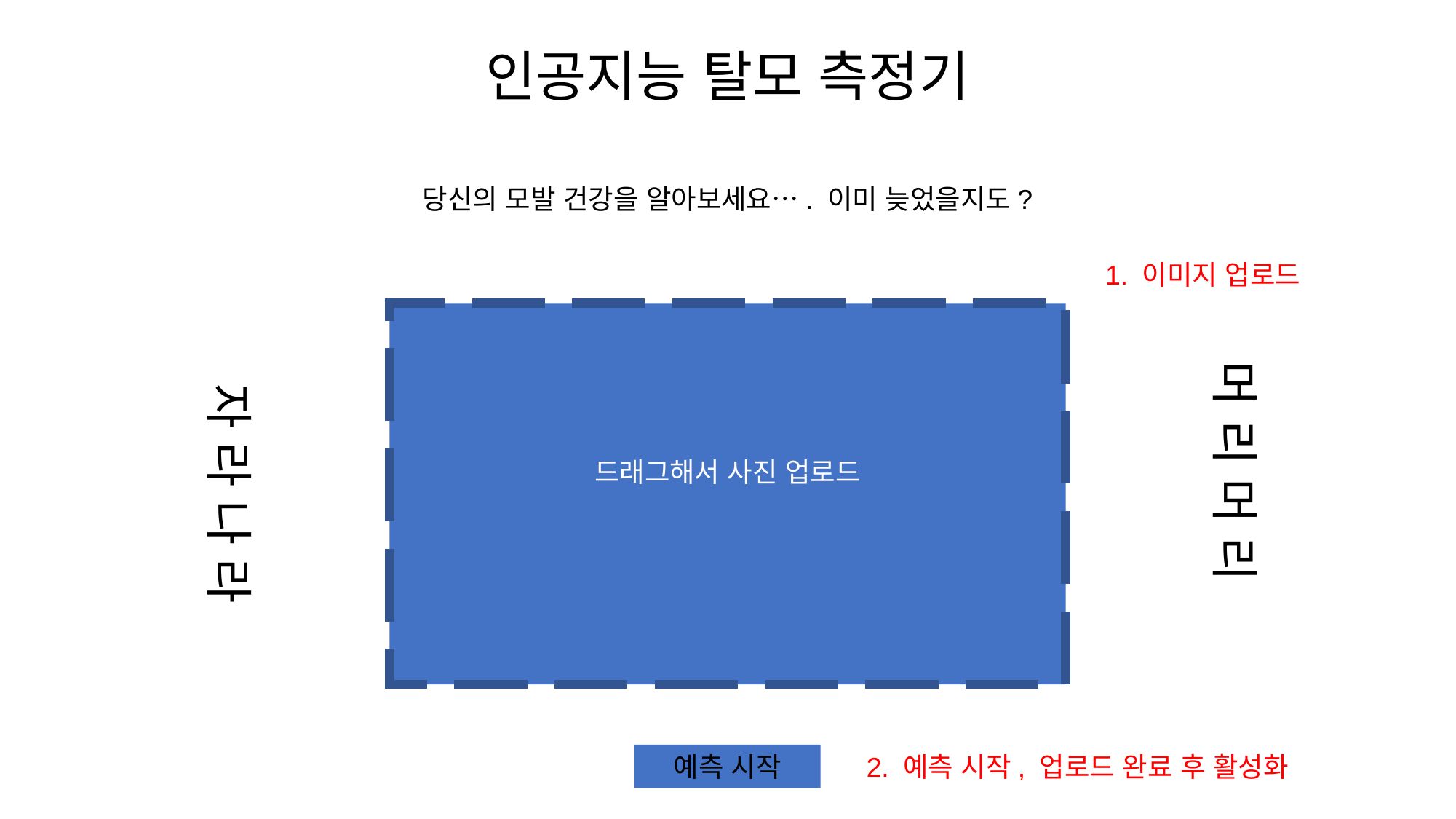

# 인공지능 탈모 측정기
당신의 모발 건강을 알아보세요…. 이미 늦었을지도?
자 라 나 라
1. 이미지 업로드
머 리 머 리

드래그해서 사진 업로드
예측 시작
2. 예측 시작, 업로드 완료 후 활성화